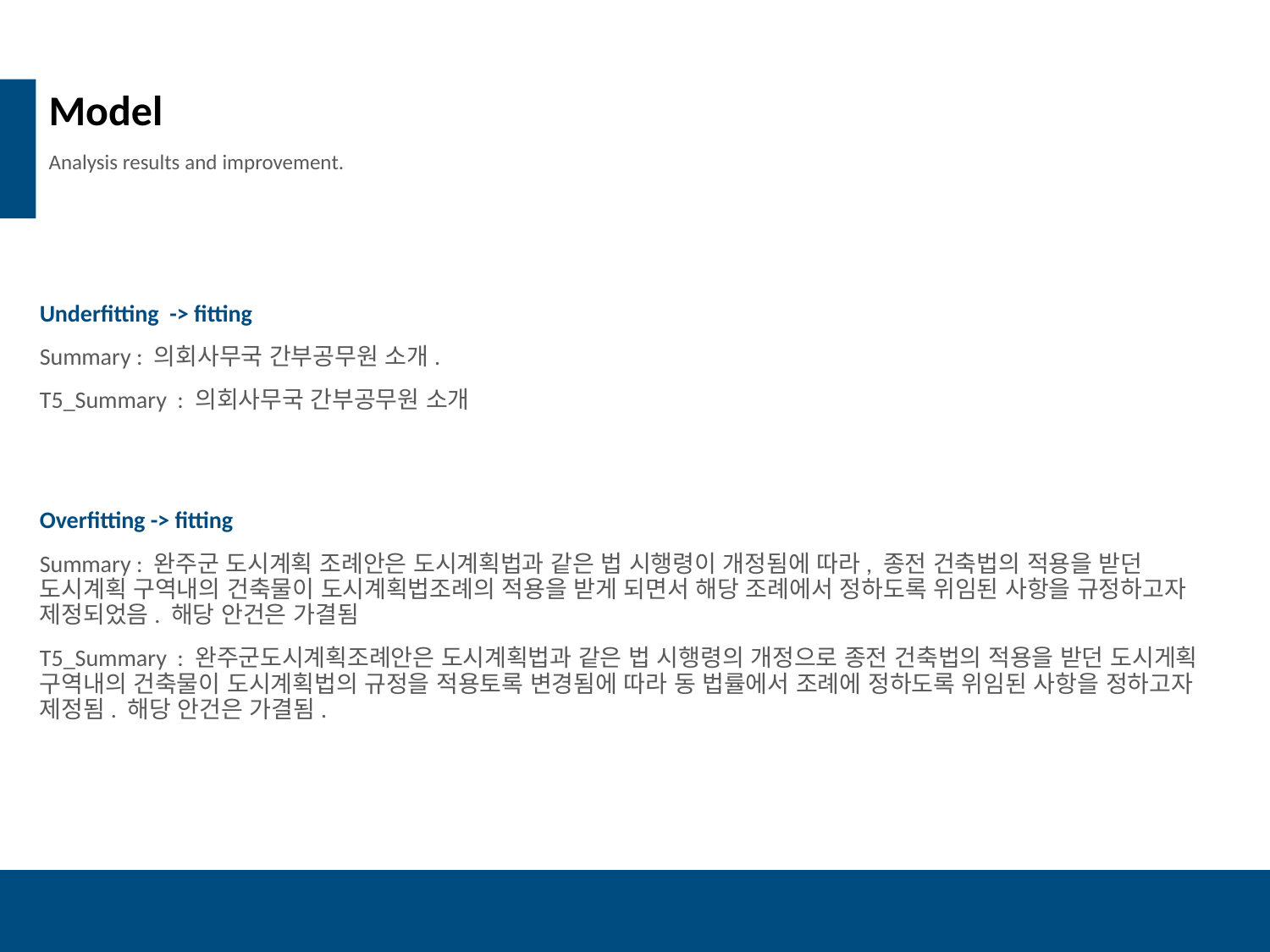

Model
Analysis results and improvement.
Underfitting  -> fitting
Summary : 의회사무국 간부공무원 소개.
T5_Summary  : 의회사무국 간부공무원 소개
Overfitting -> fitting
Summary : 완주군 도시계획 조례안은 도시계획법과 같은 법 시행령이 개정됨에 따라, 종전 건축법의 적용을 받던 도시계획 구역내의 건축물이 도시계획법조례의 적용을 받게 되면서 해당 조례에서 정하도록 위임된 사항을 규정하고자 제정되었음. 해당 안건은 가결됨
T5_Summary  : 완주군도시계획조례안은 도시계획법과 같은 법 시행령의 개정으로 종전 건축법의 적용을 받던 도시게획 구역내의 건축물이 도시계획법의 규정을 적용토록 변경됨에 따라 동 법률에서 조례에 정하도록 위임된 사항을 정하고자 제정됨. 해당 안건은 가결됨.